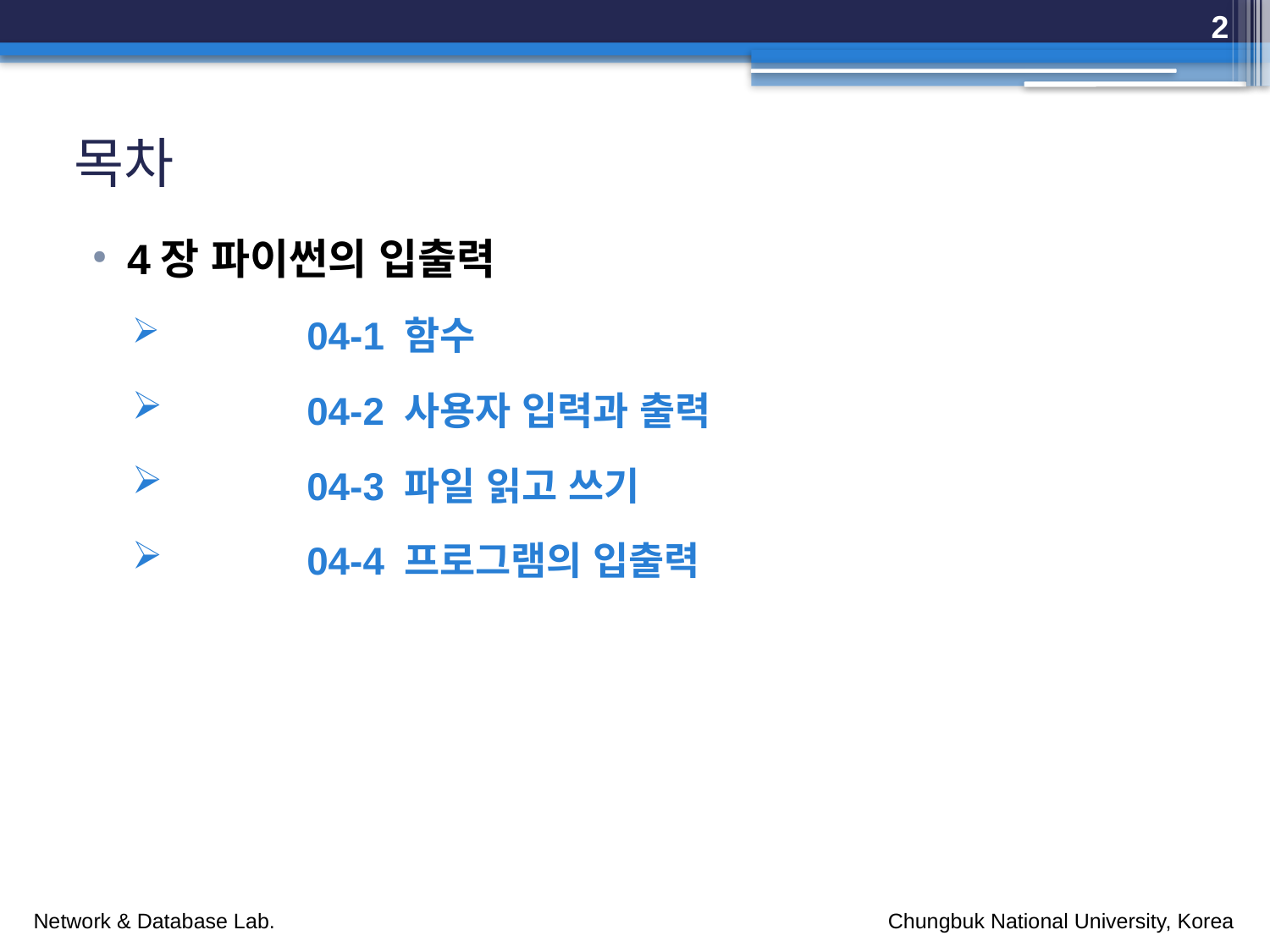

2
# 목차
4장 파이썬의 입출력
	04-1 함수
	04-2 사용자 입력과 출력
	04-3 파일 읽고 쓰기
	04-4 프로그램의 입출력